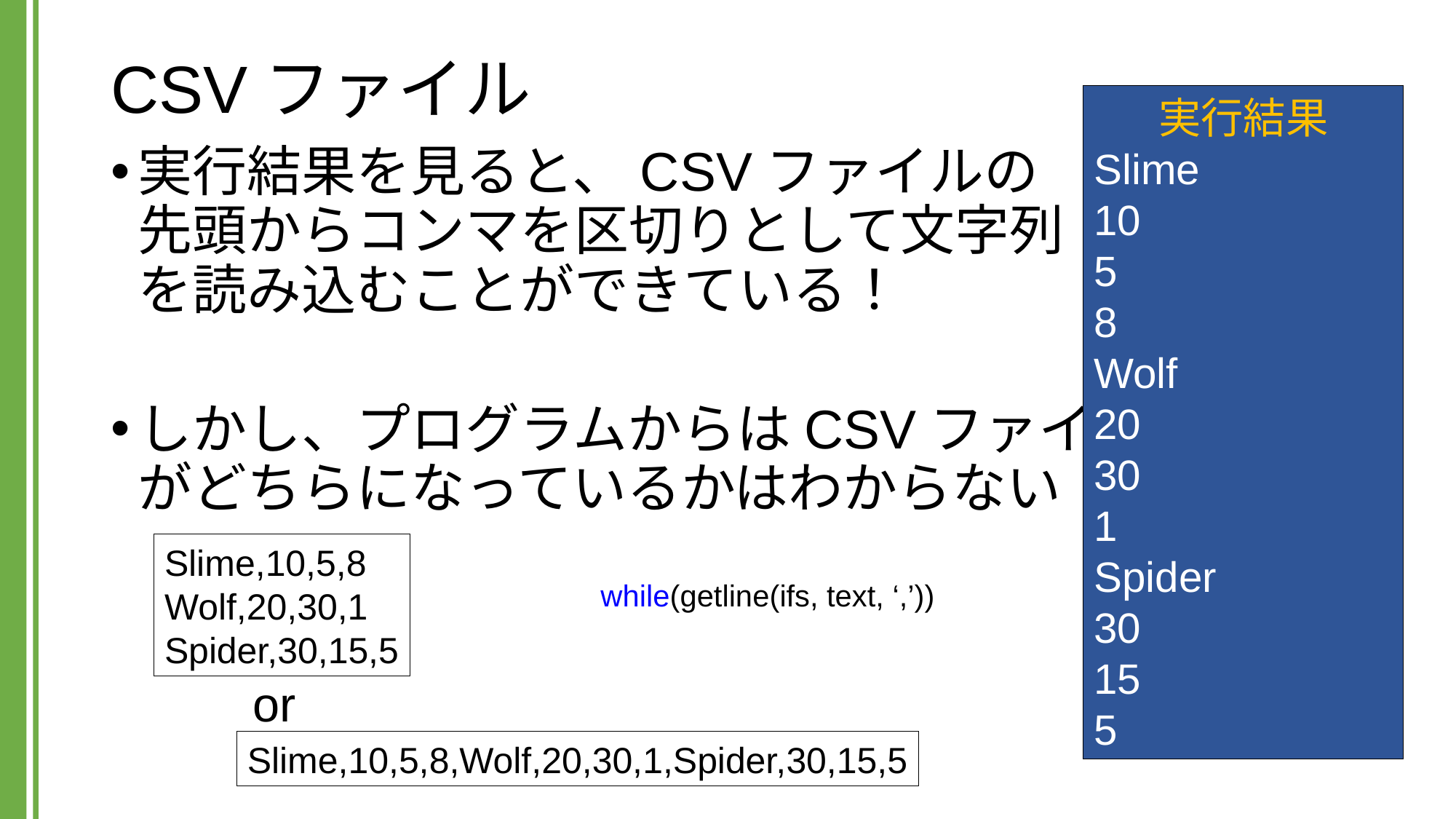

# CSVファイル
実行結果
Slime
10
5
8
Wolf
20
30
1
Spider
30
15
5
実行結果を見ると、CSVファイルの
先頭からコンマを区切りとして文字列
を読み込むことができている！
しかし、プログラムからはCSVファイル
がどちらになっているかはわからない
Slime,10,5,8
Wolf,20,30,1
Spider,30,15,5
while(getline(ifs, text, ‘,’))
or
Slime,10,5,8,Wolf,20,30,1,Spider,30,15,5